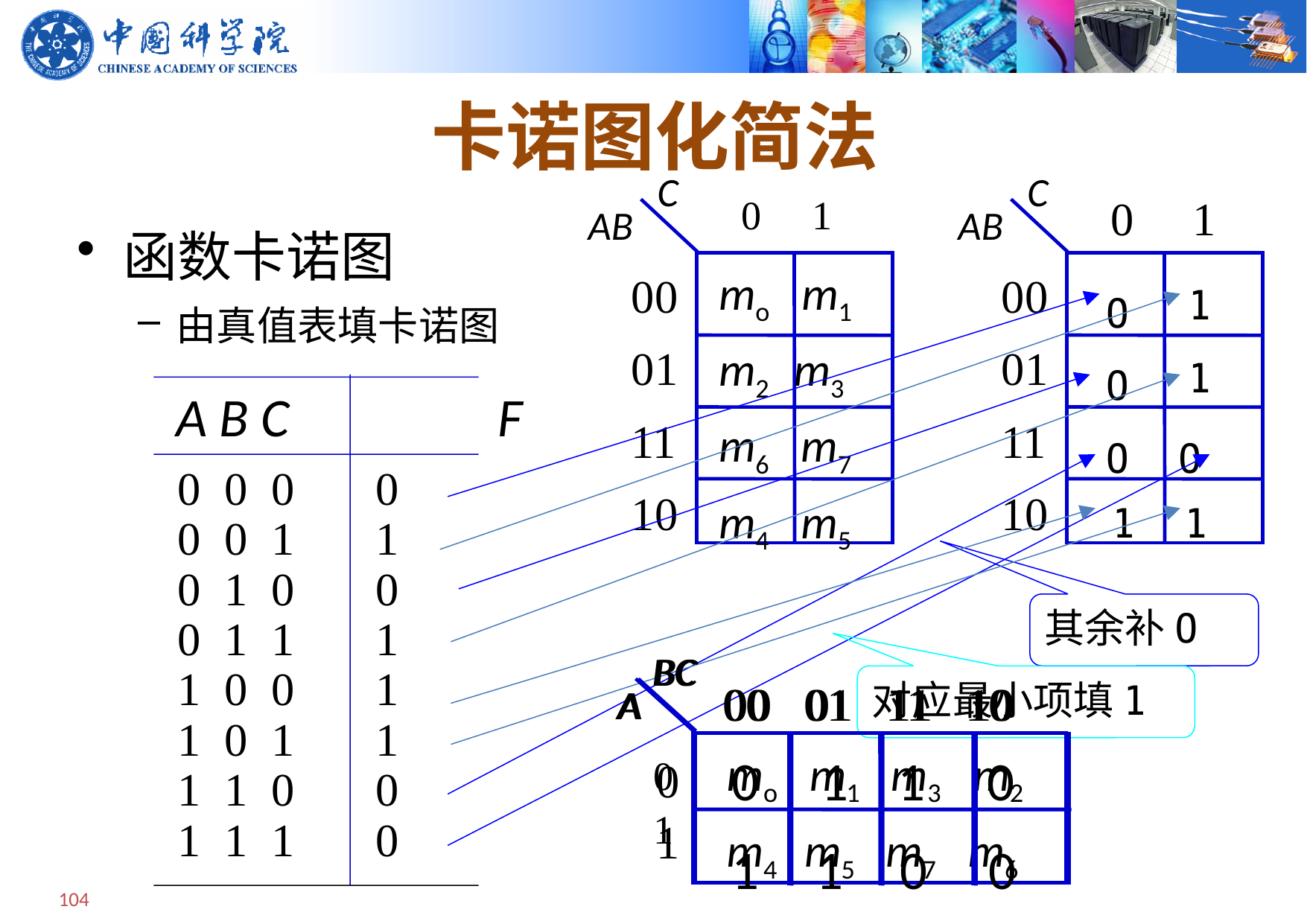

# 卡诺图化简法
C
0     1
AB

mo   m1
m2    m3
m6   m7
m4   m5

00
01
11
10

C
0     1
AB

00
01
11
10

函数卡诺图
由真值表填卡诺图
         1
         1

   1    1
   0
   0
   0    0

对应最小项填1

其余补0

A B C	        F

0  0  0	0
0  0  1	1
0  1  0	0
0  1  1	1
1  0  0	1
1  0  1	1
1  1  0	0
1  1  1	0

BC
00   01   11   10
A

 0     1       1     0
 1     1        0     0

01

BC
00   01   11   10
A

mo   m1     m3   m2
m4   m5     m7   m6

01